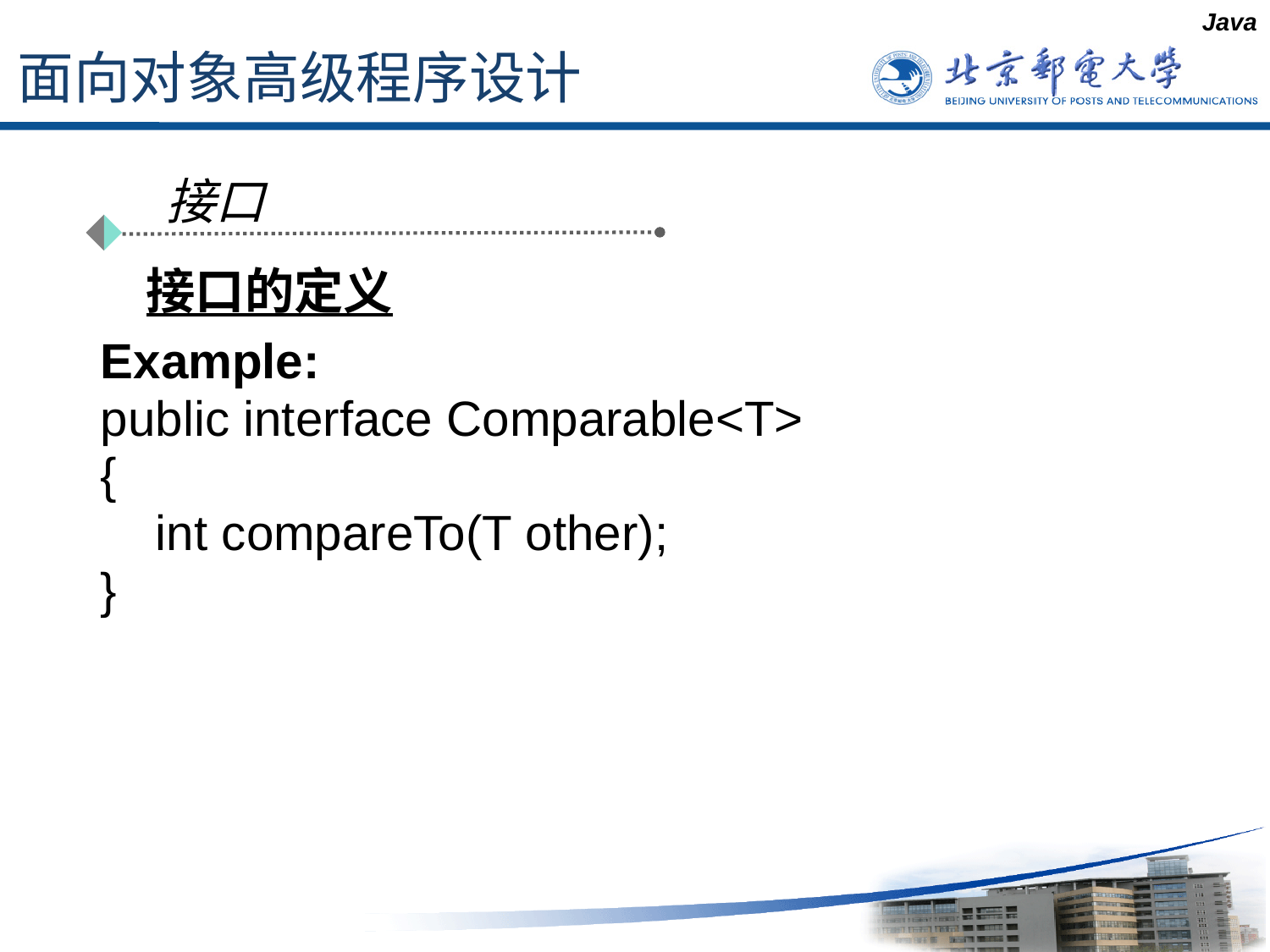

Java
# 面向对象高级程序设计

接口

   接口的定义
Example:
public interface Comparable<T>
{
    int compareTo(T other);
}